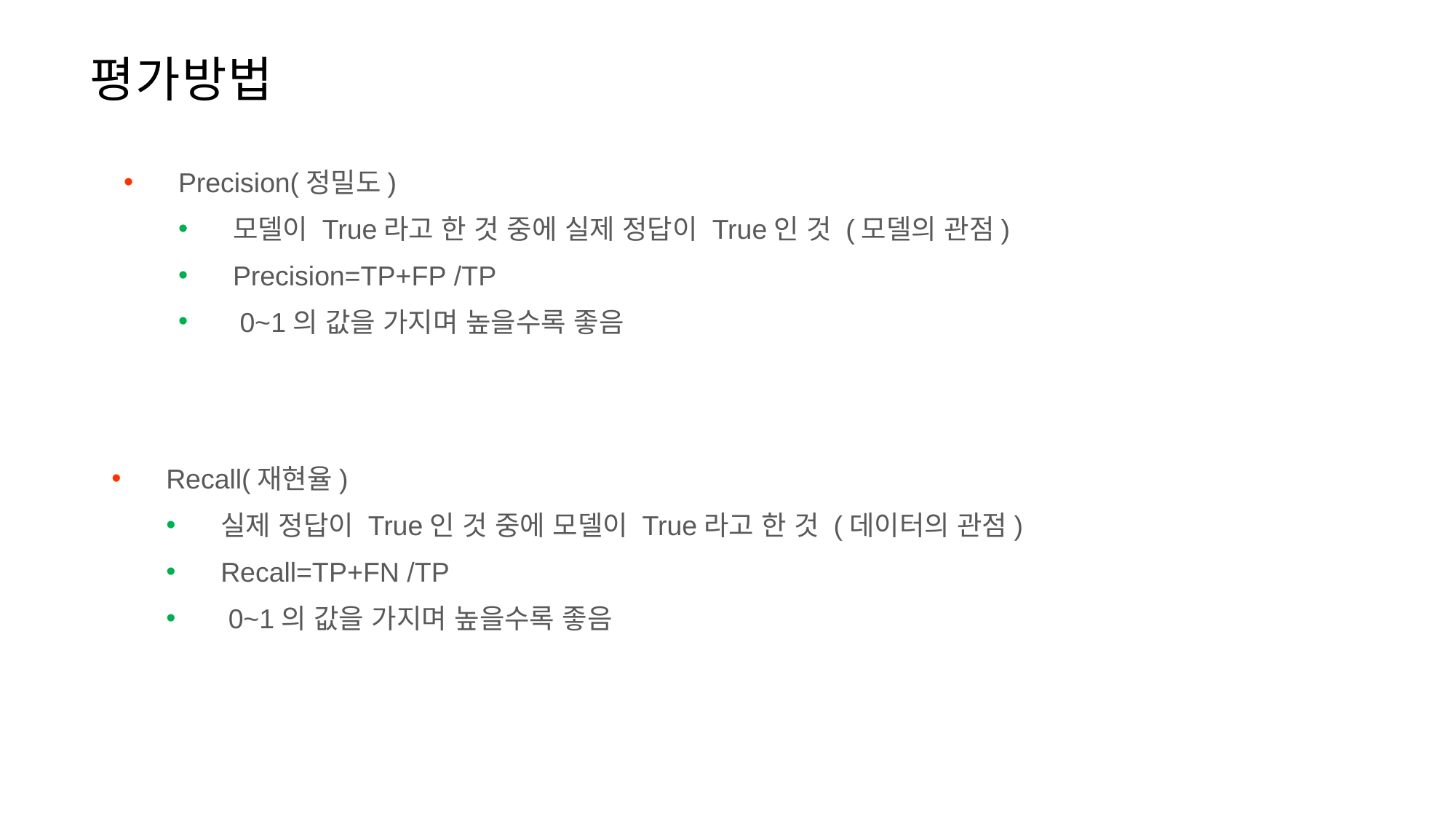

평가방법
Precision(정밀도)
모델이 True라고 한 것 중에 실제 정답이 True인 것 (모델의 관점)
Precision=TP+FP /TP
​﻿ 0~1의 값을 가지며 높을수록 좋음
Recall(재현율)
실제 정답이 True인 것 중에 모델이 True라고 한 것 (데이터의 관점)
Recall=TP+FN /TP
 0~1의 값을 가지며 높을수록 좋음